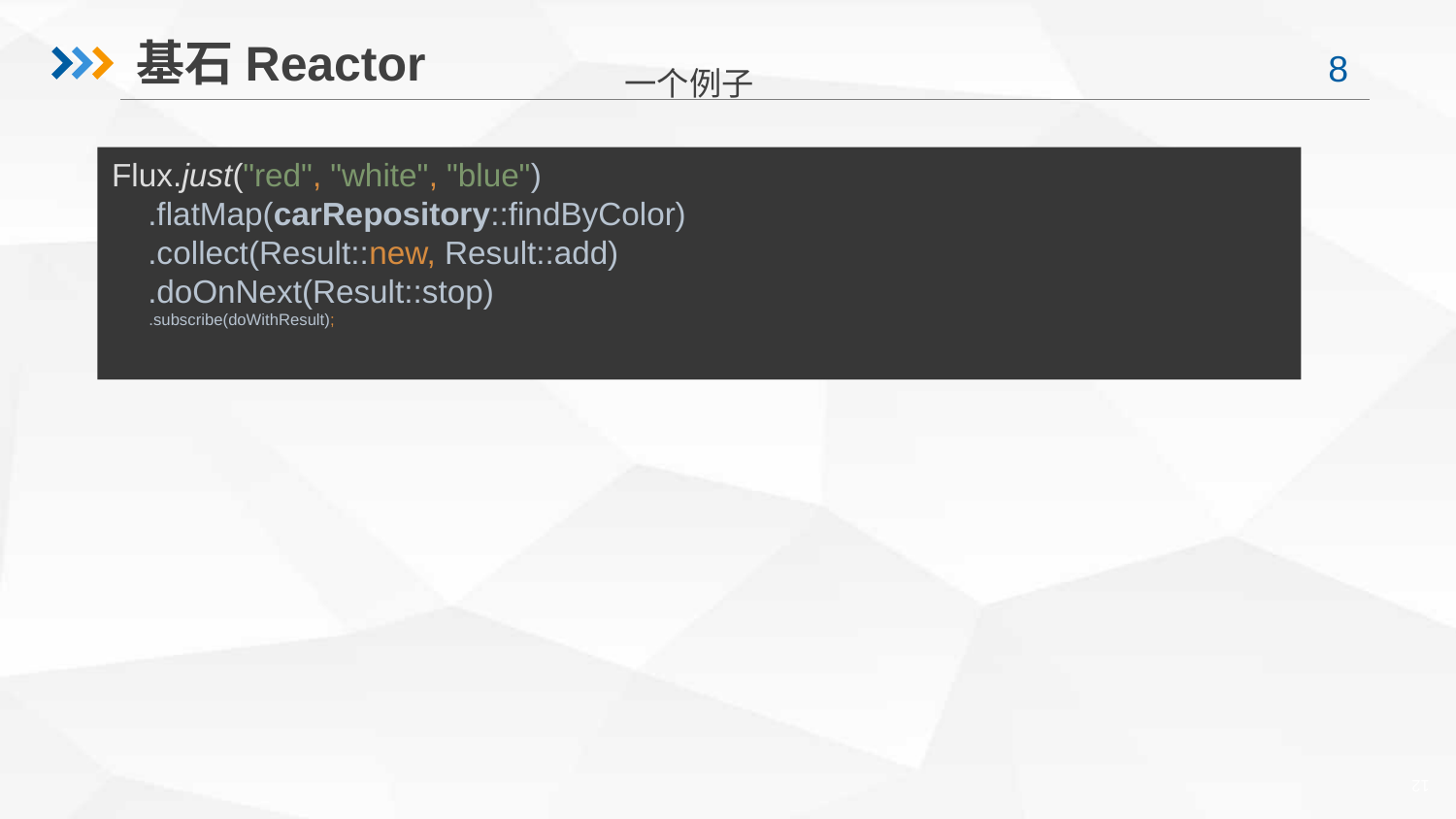

基石Reactor
一个例子
Flux.just("red", "white", "blue")
    .flatMap(carRepository::findByColor)
    .collect(Result::new, Result::add)
    .doOnNext(Result::stop)
        .subscribe(doWithResult);

12